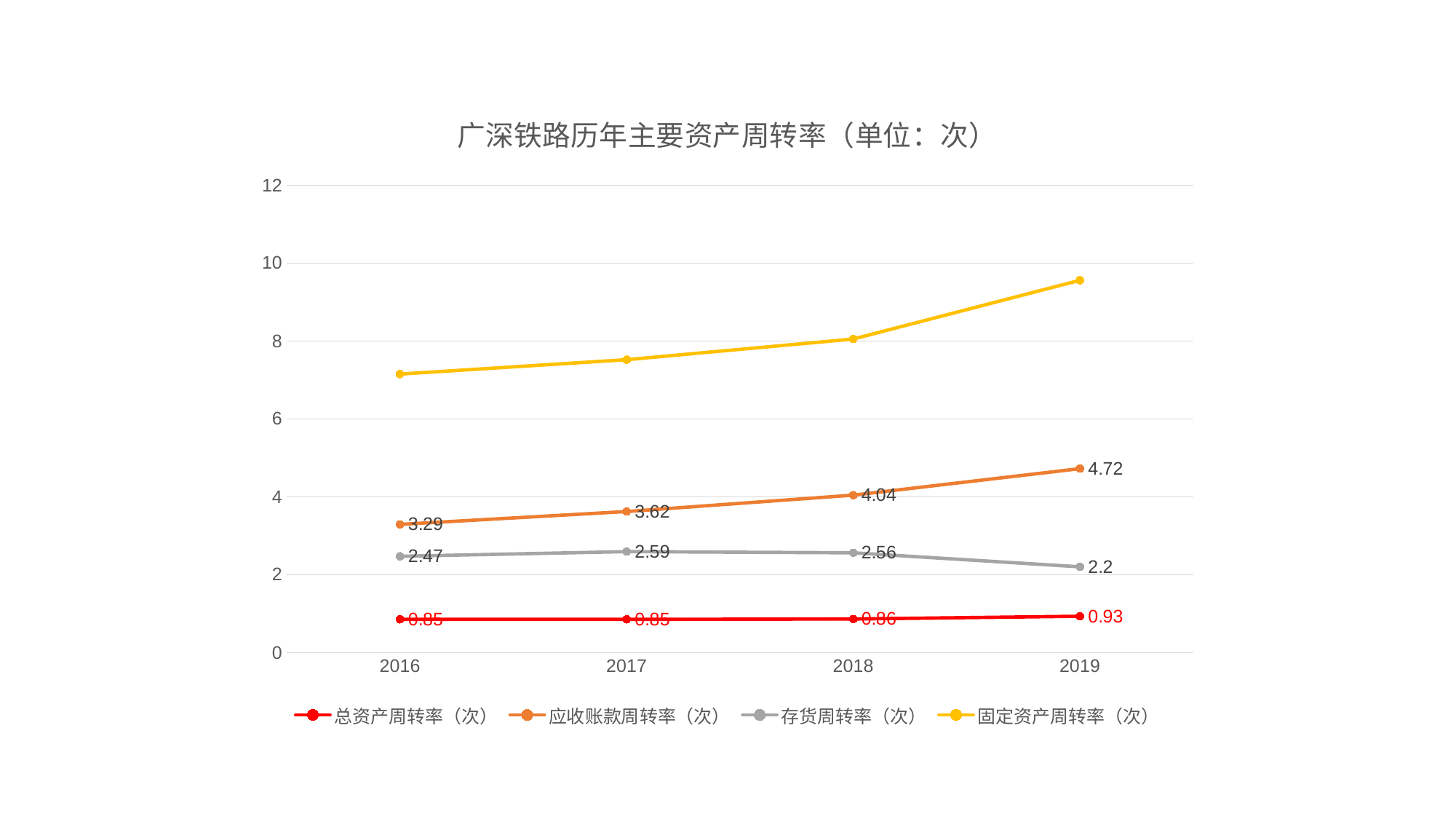

### Chart: 广深铁路历年主要资产周转率（单位：次）

| Category | 总资产周转率（次） | 应收账款周转率（次） | 存货周转率（次） | 固定资产周转率（次） |
|---|---|---|---|---|
| 2016 | 0.85 | 3.29 | 2.47 | 7.15 |
| 2017 | 0.85 | 3.62 | 2.59 | 7.52 |
| 2018 | 0.86 | 4.04 | 2.56 | 8.05 |
| 2019 | 0.93 | 4.72 | 2.2 | 9.56 |